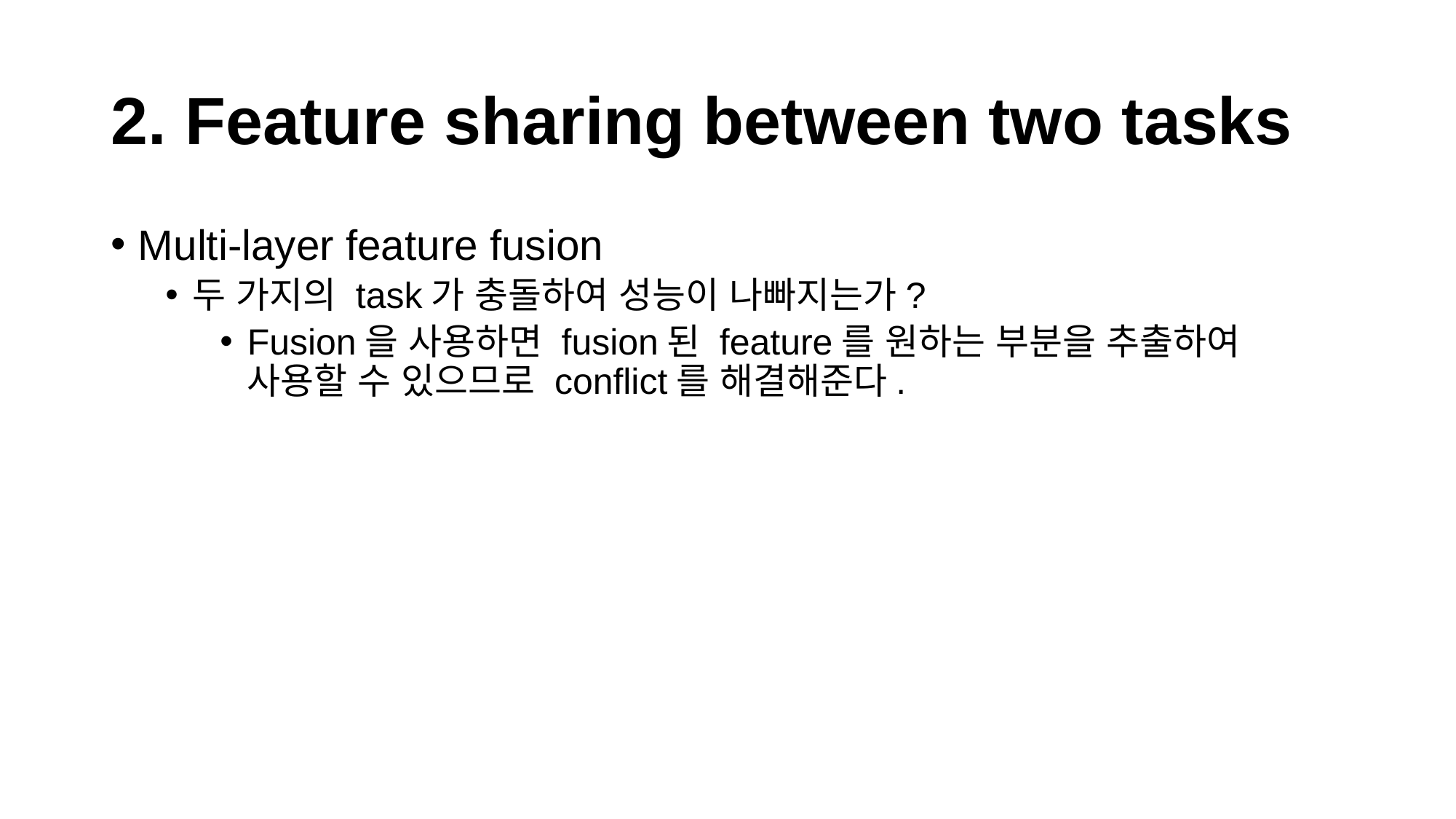

# 2. Feature sharing between two tasks
Multi-layer feature fusion
두 가지의 task가 충돌하여 성능이 나빠지는가?
Fusion을 사용하면 fusion된 feature를 원하는 부분을 추출하여 사용할 수 있으므로 conflict를 해결해준다.